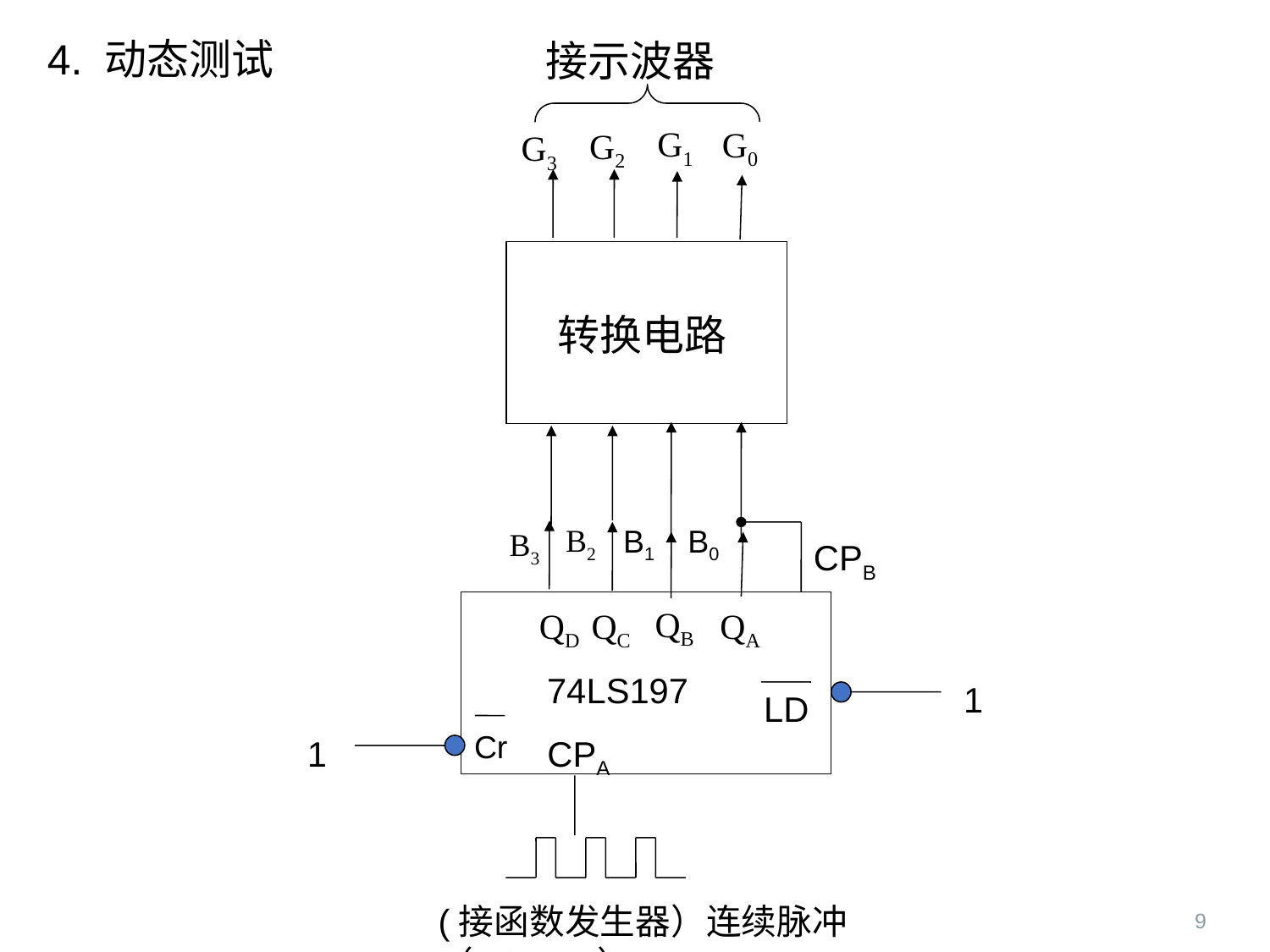

4. 动态测试
接示波器

G1
G0
G2
G3

转换电路

B2
B0
B1

B3
CPB

QB
QC
QD
QA
74LS197
1
LD

Cr
1
CPA

(接函数发生器）连续脉冲（10KHz）
9